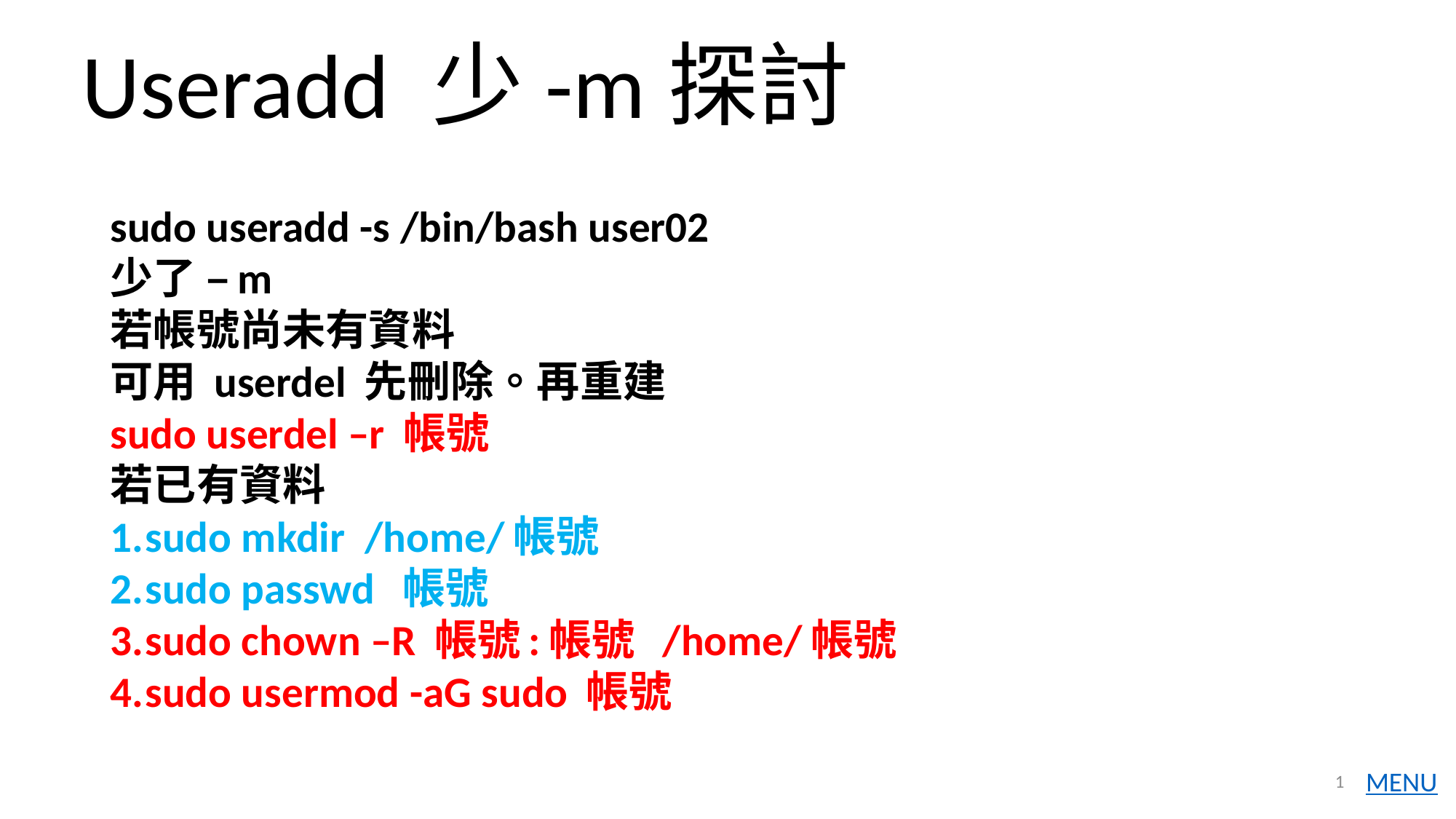

# Useradd 少-m探討
sudo useradd -s /bin/bash user02
少了 –m
若帳號尚未有資料
可用 userdel 先刪除。再重建
sudo userdel –r 帳號
若已有資料
sudo mkdir  /home/帳號
sudo passwd  帳號
sudo chown –R 帳號:帳號  /home/帳號
sudo usermod -aG sudo 帳號

1